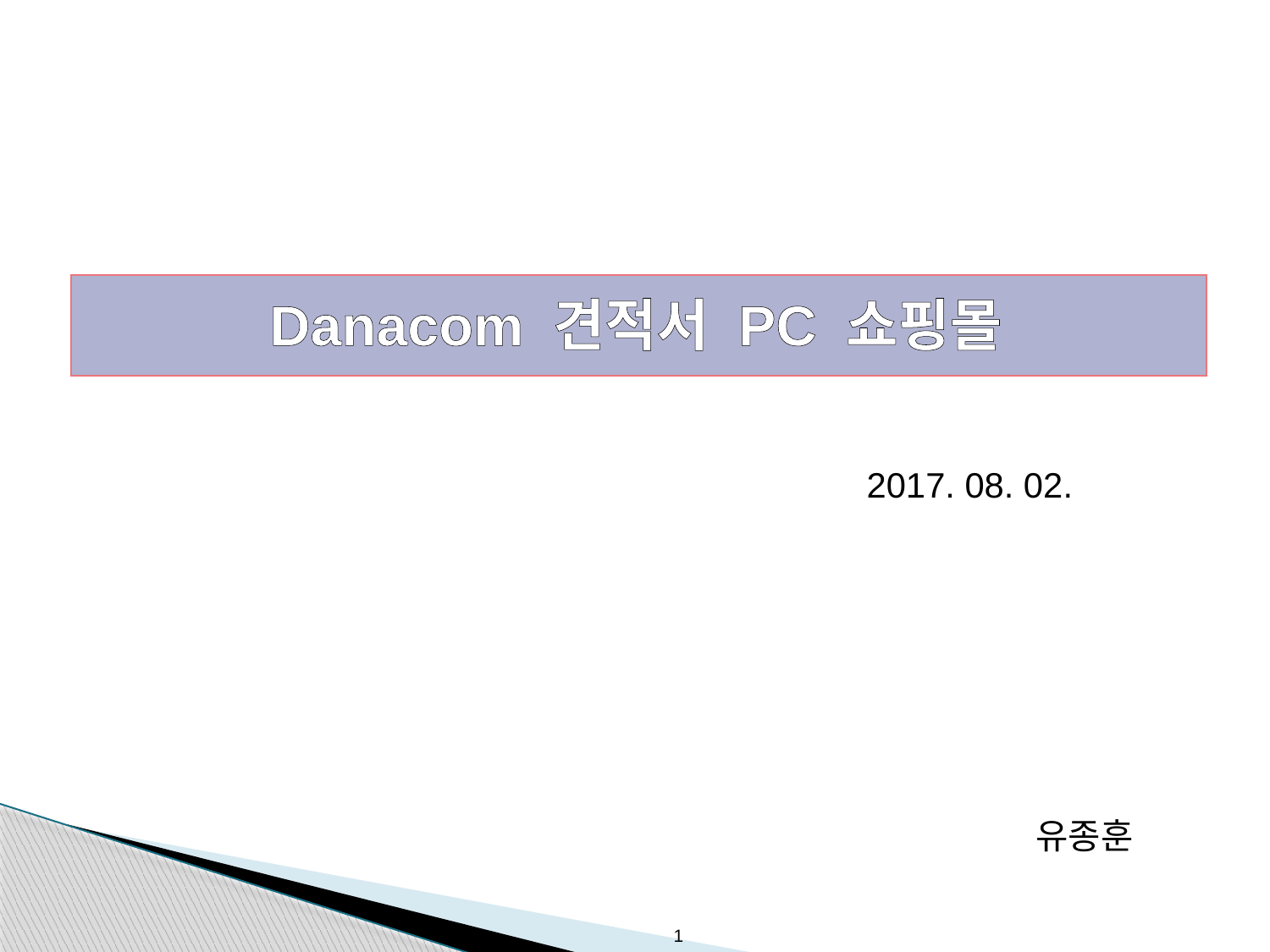

Danacom 견적서 PC 쇼핑몰

2017. 08. 02.
유종훈
1